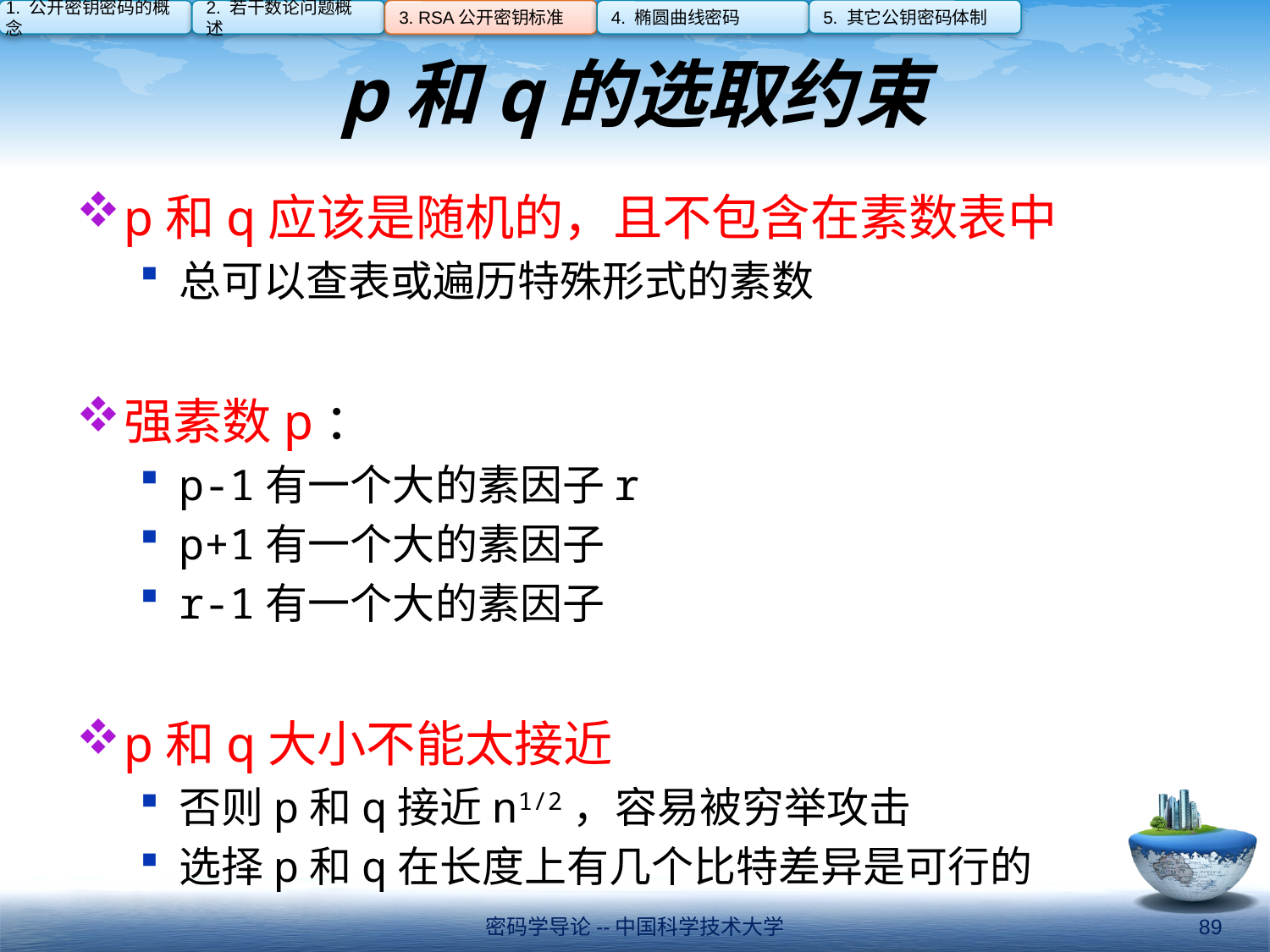

5. 其它公钥密码体制
1. 公开密钥密码的概念
2. 若干数论问题概述
3. RSA公开密钥标准
4. 椭圆曲线密码
# p和q的选取约束
p和q应该是随机的，且不包含在素数表中
总可以查表或遍历特殊形式的素数

强素数p：
p-1有一个大的素因子r
p+1有一个大的素因子
r-1有一个大的素因子

p和q大小不能太接近
否则p和q接近n1/2，容易被穷举攻击
选择p和q在长度上有几个比特差异是可行的
密码学导论--中国科学技术大学
89